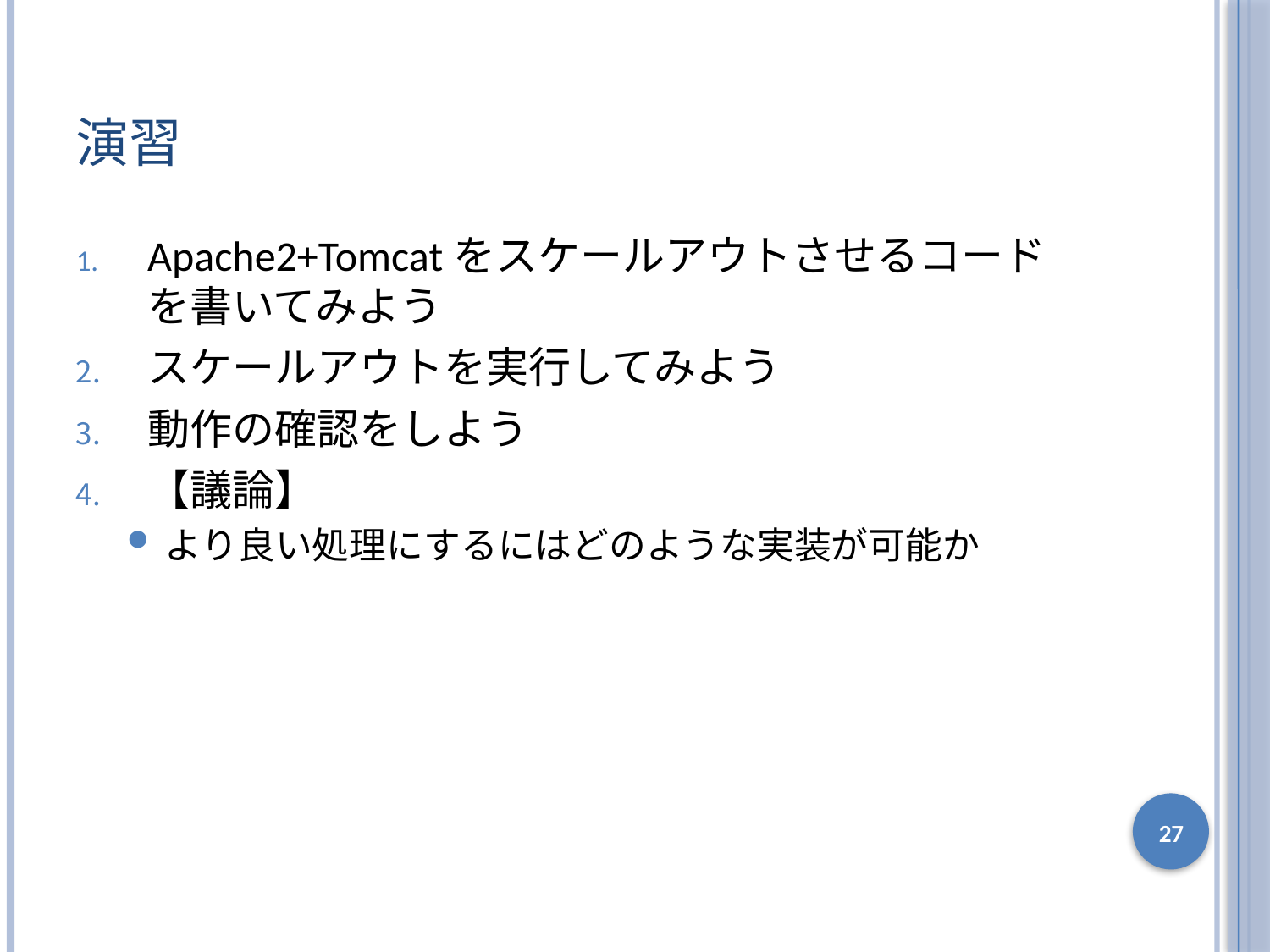

# 演習
Apache2+Tomcatをスケールアウトさせるコードを書いてみよう
スケールアウトを実行してみよう
動作の確認をしよう
【議論】
より良い処理にするにはどのような実装が可能か
27